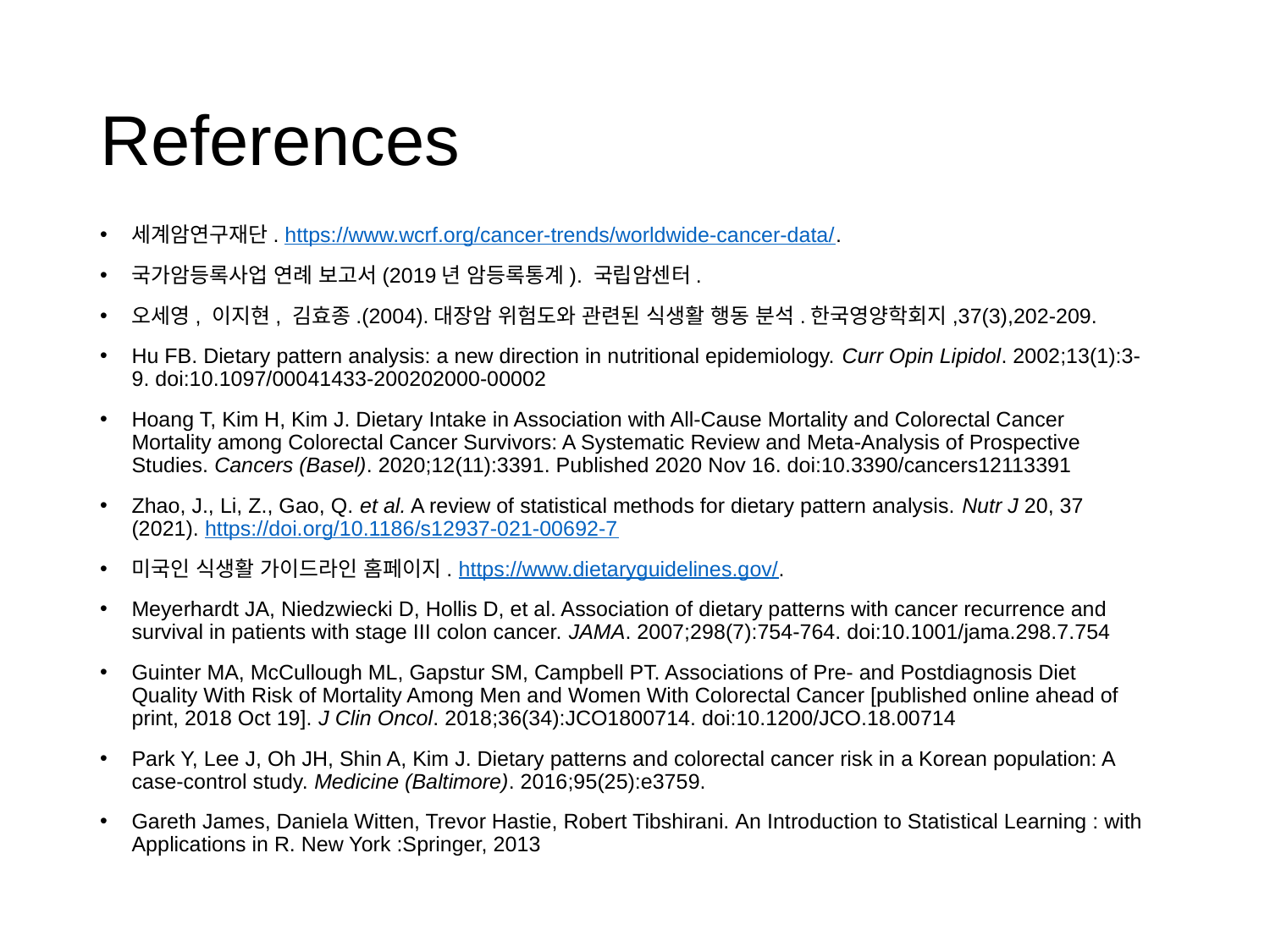

# References
세계암연구재단. https://www.wcrf.org/cancer-trends/worldwide-cancer-data/.
국가암등록사업 연례 보고서(2019년 암등록통계). 국립암센터.
오세영, 이지현, 김효종.(2004).대장암 위험도와 관련된 식생활 행동 분석.한국영양학회지,37(3),202-209.
Hu FB. Dietary pattern analysis: a new direction in nutritional epidemiology. Curr Opin Lipidol. 2002;13(1):3-9. doi:10.1097/00041433-200202000-00002
Hoang T, Kim H, Kim J. Dietary Intake in Association with All-Cause Mortality and Colorectal Cancer Mortality among Colorectal Cancer Survivors: A Systematic Review and Meta-Analysis of Prospective Studies. Cancers (Basel). 2020;12(11):3391. Published 2020 Nov 16. doi:10.3390/cancers12113391
Zhao, J., Li, Z., Gao, Q. et al. A review of statistical methods for dietary pattern analysis. Nutr J 20, 37 (2021). https://doi.org/10.1186/s12937-021-00692-7
미국인 식생활 가이드라인 홈페이지. https://www.dietaryguidelines.gov/.
Meyerhardt JA, Niedzwiecki D, Hollis D, et al. Association of dietary patterns with cancer recurrence and survival in patients with stage III colon cancer. JAMA. 2007;298(7):754-764. doi:10.1001/jama.298.7.754
Guinter MA, McCullough ML, Gapstur SM, Campbell PT. Associations of Pre- and Postdiagnosis Diet Quality With Risk of Mortality Among Men and Women With Colorectal Cancer [published online ahead of print, 2018 Oct 19]. J Clin Oncol. 2018;36(34):JCO1800714. doi:10.1200/JCO.18.00714
Park Y, Lee J, Oh JH, Shin A, Kim J. Dietary patterns and colorectal cancer risk in a Korean population: A case-control study. Medicine (Baltimore). 2016;95(25):e3759.
Gareth James, Daniela Witten, Trevor Hastie, Robert Tibshirani. An Introduction to Statistical Learning : with Applications in R. New York :Springer, 2013